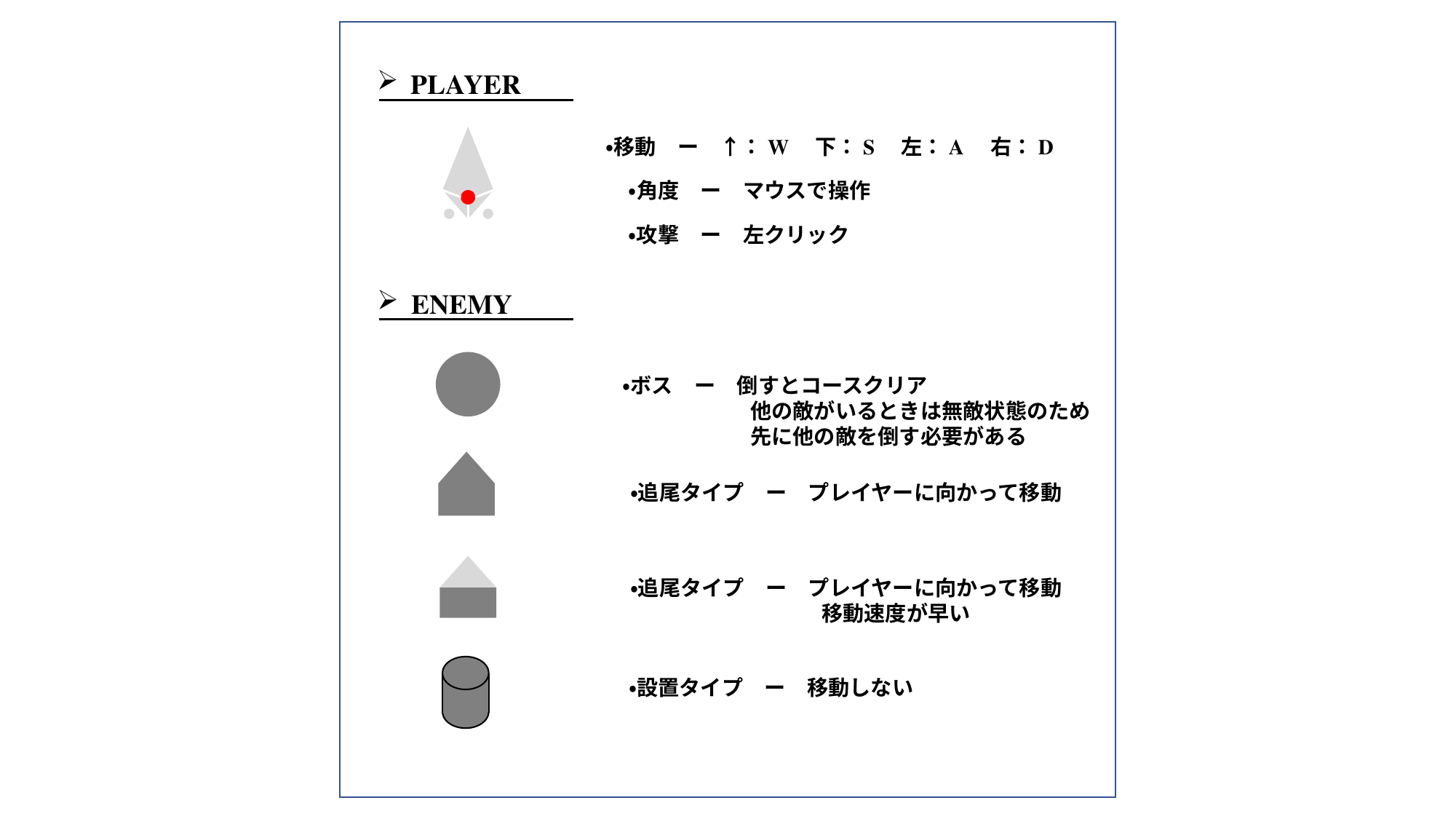

PLAYER

・移動　ー　↑：W　下：S　左：A　右：D
・角度　ー　マウスで操作
・攻撃　ー　左クリック
ENEMY

・ボス　ー　倒すとコースクリア
　　　　　　他の敵がいるときは無敵状態のため
　　　　　　先に他の敵を倒す必要がある

・追尾タイプ　ー　プレイヤーに向かって移動

・追尾タイプ　ー　プレイヤーに向かって移動
　　　　　　　　　移動速度が早い

・設置タイプ　ー　移動しない